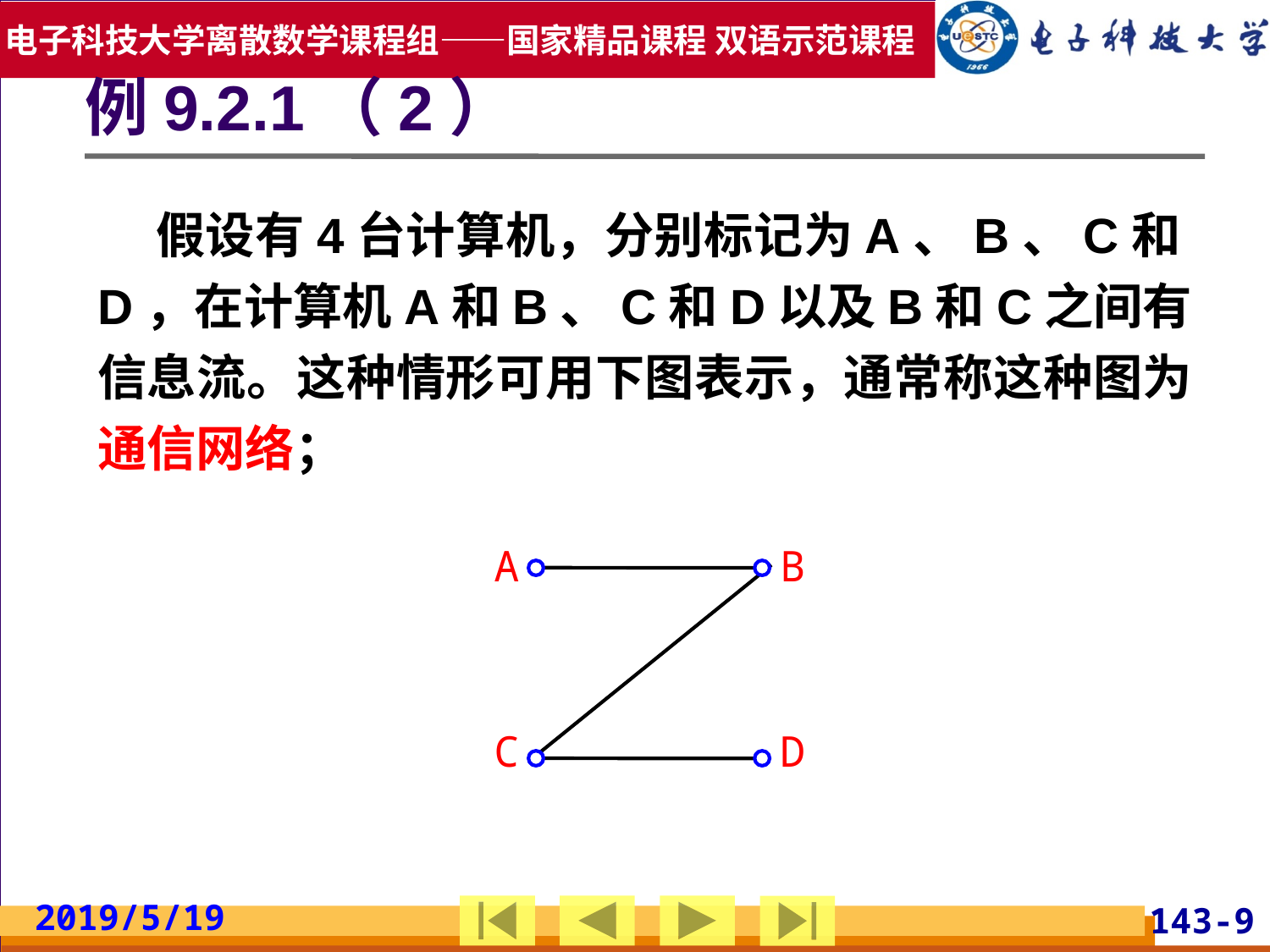

例9.2.1（2）
    假设有4台计算机，分别标记为A、B、C和D，在计算机A和B、C和D以及B和C之间有信息流。这种情形可用下图表示，通常称这种图为通信网络；
A
B

C
D

2019/5/19